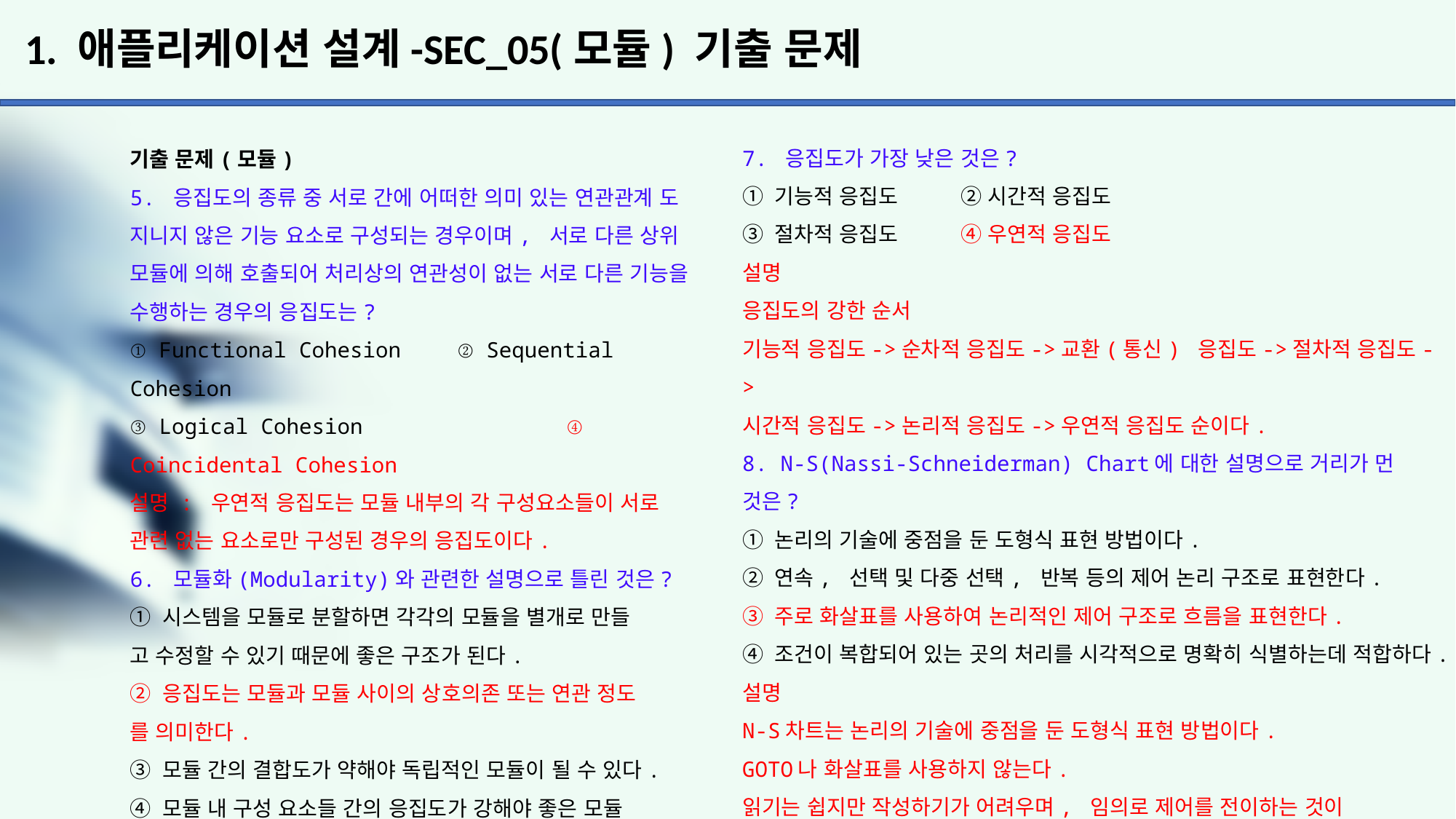

# 1. 애플리케이션 설계-SEC_05(모듈) 기출 문제
7. 응집도가 가장 낮은 것은?
① 기능적 응집도	② 시간적 응집도
③ 절차적 응집도  	④ 우연적 응집도
설명
응집도의 강한 순서
기능적 응집도->순차적 응집도->교환(통신) 응집도->절차적 응집도->
시간적 응집도->논리적 응집도->우연적 응집도 순이다.
8. N-S(Nassi-Schneiderman) Chart에 대한 설명으로 거리가 먼
것은?
① 논리의 기술에 중점을 둔 도형식 표현 방법이다.
② 연속, 선택 및 다중 선택, 반복 등의 제어 논리 구조로 표현한다.
③ 주로 화살표를 사용하여 논리적인 제어 구조로 흐름을 표현한다.
④ 조건이 복합되어 있는 곳의 처리를 시각적으로 명확히 식별하는데 적합하다.
설명
N-S차트는 논리의 기술에 중점을 둔 도형식 표현 방법이다.
GOTO나 화살표를 사용하지 않는다.
읽기는 쉽지만 작성하기가 어려우며, 임의로 제어를 전이하는 것이
불가능하다.
총체적인 구조 표현과 인터페이스를 나타내기가 어렵다.
단일 입구와 단일 출구로 표현한다.
기출 문제(모듈)
5. 응집도의 종류 중 서로 간에 어떠한 의미 있는 연관관계 도 지니지 않은 기능 요소로 구성되는 경우이며, 서로 다른 상위 모듈에 의해 호출되어 처리상의 연관성이 없는 서로 다른 기능을 수행하는 경우의 응집도는?
① Functional Cohesion	② Sequential Cohesion
③ Logical Cohesion		④ Coincidental Cohesion
설명 : 우연적 응집도는 모듈 내부의 각 구성요소들이 서로
관련 없는 요소로만 구성된 경우의 응집도이다.
6. 모듈화(Modularity)와 관련한 설명으로 틀린 것은?
① 시스템을 모듈로 분할하면 각각의 모듈을 별개로 만들
고 수정할 수 있기 때문에 좋은 구조가 된다.
② 응집도는 모듈과 모듈 사이의 상호의존 또는 연관 정도
를 의미한다.
③ 모듈 간의 결합도가 약해야 독립적인 모듈이 될 수 있다.
④ 모듈 내 구성 요소들 간의 응집도가 강해야 좋은 모듈
설계이다.
설명
응집도(Cohesion)는 정보 은닉 개념을 확장한 것으로 명령어나 호출문 등 모듈의 내부 요소들의 서로 연관되어
있는 정도, 즉 모듈이 독립적인 기능으로 정의되어 있는
정도를 의미한다.